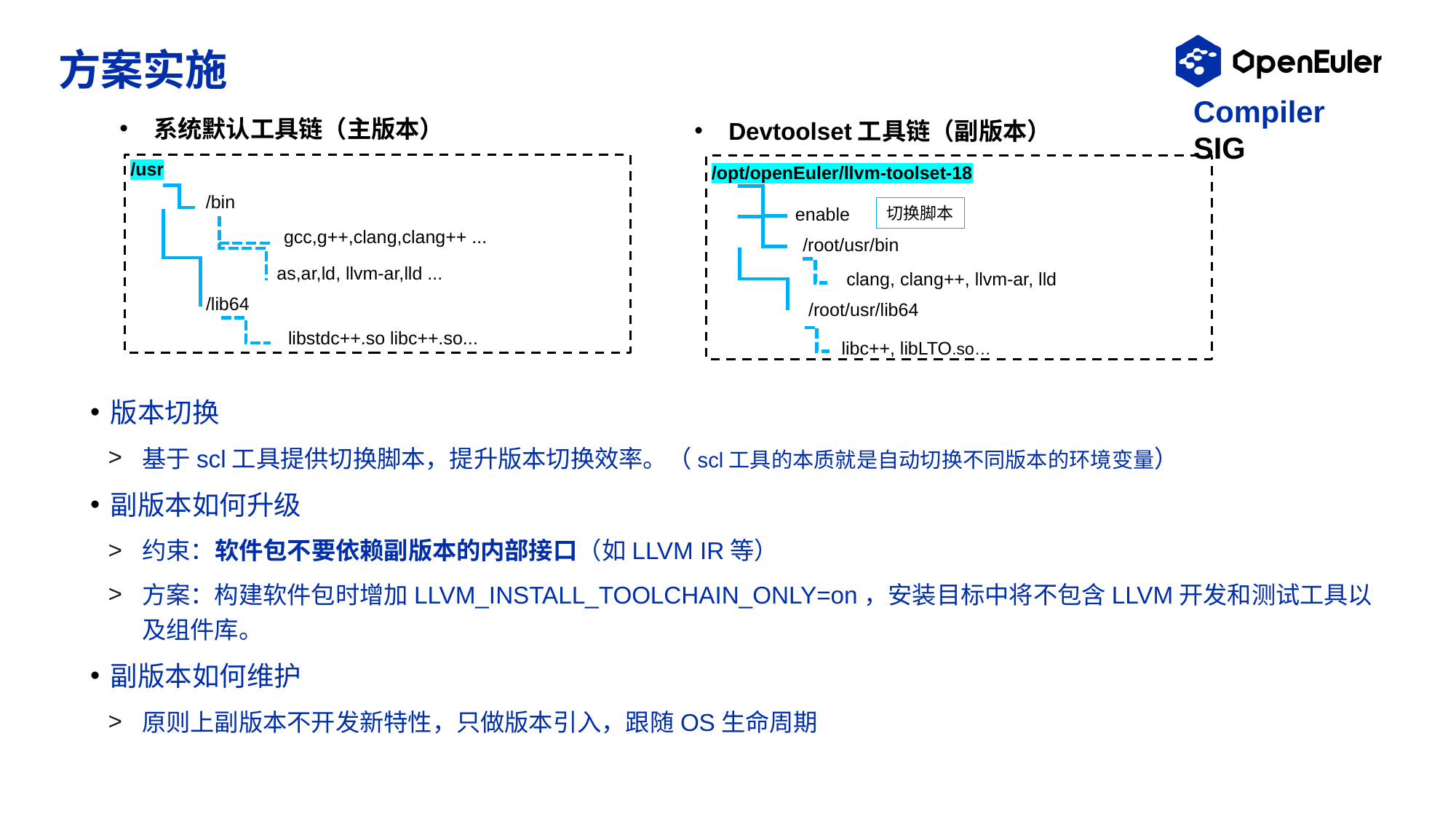

# 方案实施
系统默认工具链（主版本）
Devtoolset工具链（副版本）
/usr

/bin
gcc,g++,clang,clang++ ...
as,ar,ld, llvm-ar,lld ...
/lib64
libstdc++.so libc++.so...

/opt/openEuler/llvm-toolset-18
切换脚本
enable
/root/usr/bin
clang, clang++, llvm-ar, lld
/root/usr/lib64
libc++, libLTO.so…
版本切换
基于scl工具提供切换脚本，提升版本切换效率。（scl工具的本质就是自动切换不同版本的环境变量）
副版本如何升级
约束：软件包不要依赖副版本的内部接口（如LLVM IR等）
方案：构建软件包时增加LLVM_INSTALL_TOOLCHAIN_ONLY=on，安装目标中将不包含LLVM开发和测试工具以及组件库。
副版本如何维护
原则上副版本不开发新特性，只做版本引入，跟随OS生命周期